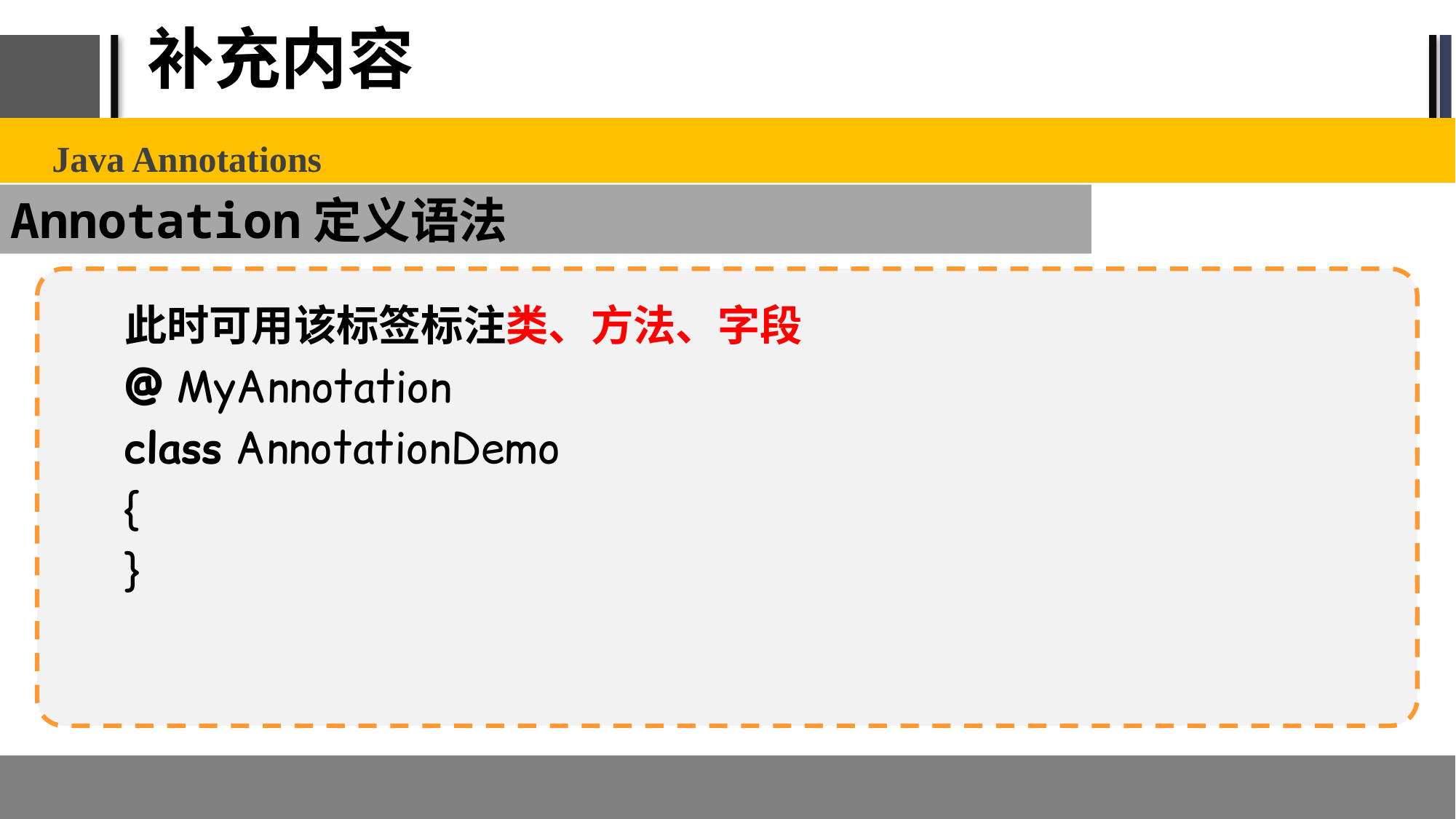

# 补充内容

Java Annotations
Annotation定义语法

此时可用该标签标注类、方法、字段
@ MyAnnotation
class AnnotationDemo
{
}